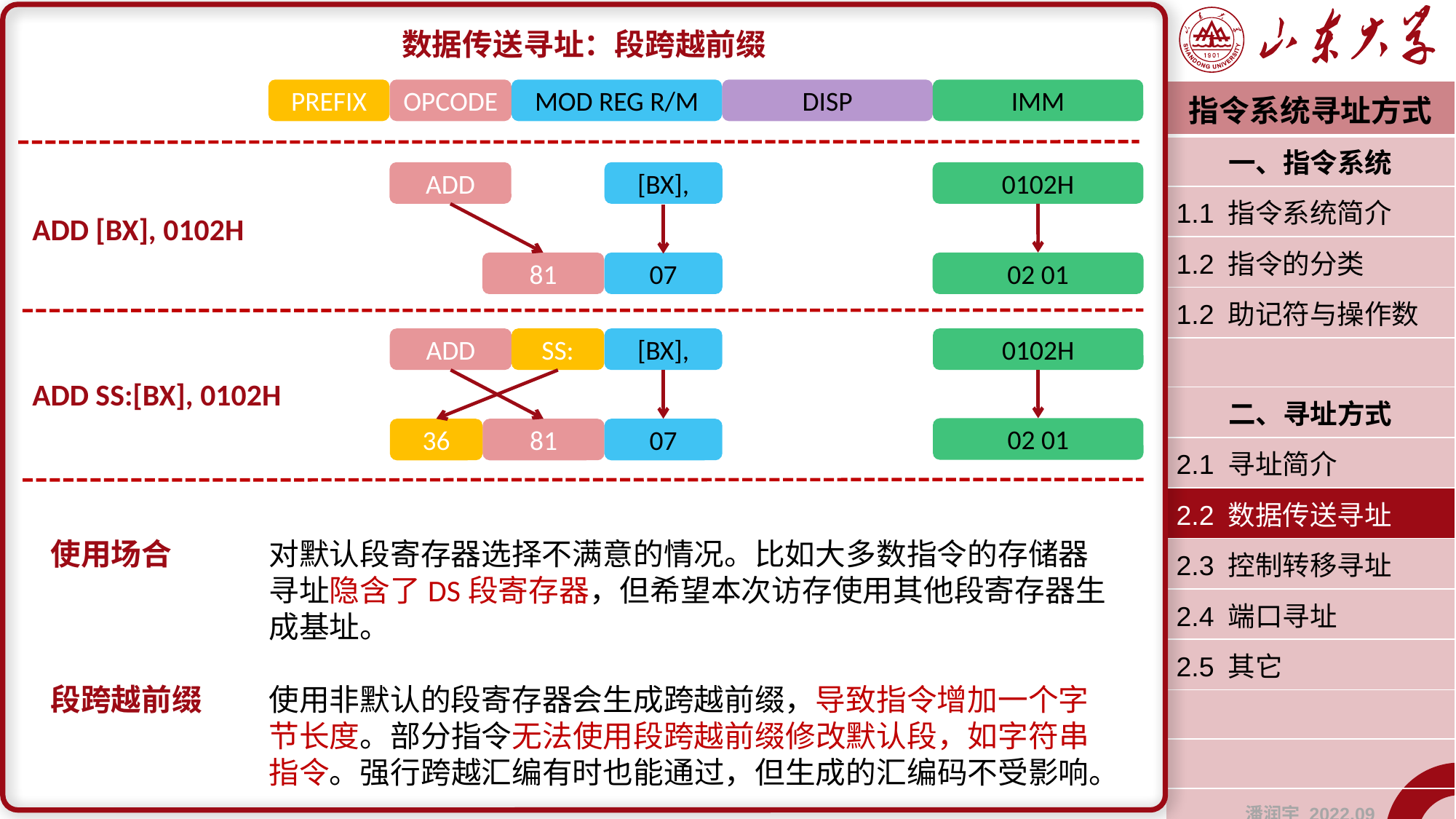

数据传送寻址：段跨越前缀

使用场合	对默认段寄存器选择不满意的情况。比如大多数指令的存储器		寻址隐含了DS段寄存器，但希望本次访存使用其他段寄存器生		成基址。

段跨越前缀	使用非默认的段寄存器会生成跨越前缀，导致指令增加一个字		节长度。部分指令无法使用段跨越前缀修改默认段，如字符串		指令。强行跨越汇编有时也能通过，但生成的汇编码不受影响。
PREFIX
OPCODE
MOD REG R/M
DISP
IMM
| 指令系统寻址方式 |
| --- |
| 一、指令系统 |
| 1.1 指令系统简介 |
| 1.2 指令的分类 |
| 1.2 助记符与操作数 |
|  |
| 二、寻址方式 |
| 2.1 寻址简介 |
| 2.2 数据传送寻址 |
| 2.3 控制转移寻址 |
| 2.4 端口寻址 |
| 2.5 其它 |
|  |
|  |
| 潘润宇 2022.09 |
ADD
[BX],
0102H
ADD [BX], 0102H
81
07
02 01
ADD
SS:
[BX],
0102H
ADD SS:[BX], 0102H
02 01
36
81
07